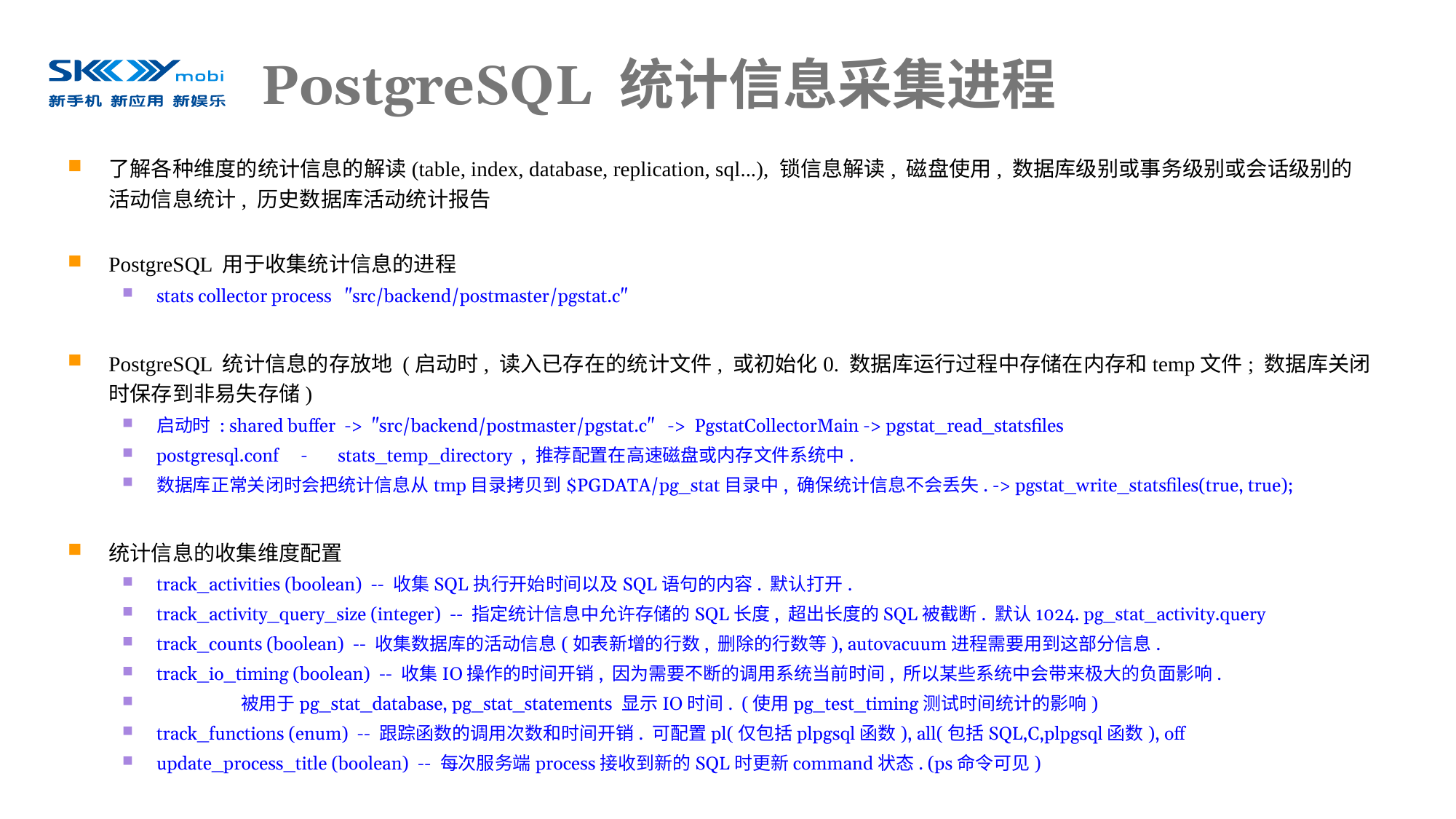

# PostgreSQL 统计信息采集进程
了解各种维度的统计信息的解读(table, index, database, replication, sql...), 锁信息解读, 磁盘使用, 数据库级别或事务级别或会话级别的活动信息统计, 历史数据库活动统计报告

PostgreSQL 用于收集统计信息的进程
stats collector process   "src/backend/postmaster/pgstat.c"

PostgreSQL 统计信息的存放地 (启动时, 读入已存在的统计文件, 或初始化0. 数据库运行过程中存储在内存和temp文件; 数据库关闭时保存到非易失存储)
启动时 : shared buffer  ->  "src/backend/postmaster/pgstat.c"   ->  PgstatCollectorMain -> pgstat_read_statsfiles
postgresql.conf     -       stats_temp_directory  , 推荐配置在高速磁盘或内存文件系统中.
数据库正常关闭时会把统计信息从tmp目录拷贝到$PGDATA/pg_stat目录中, 确保统计信息不会丢失. -> pgstat_write_statsfiles(true, true);

统计信息的收集维度配置
track_activities (boolean)  -- 收集SQL执行开始时间以及SQL语句的内容. 默认打开.
track_activity_query_size (integer)  -- 指定统计信息中允许存储的SQL长度, 超出长度的SQL被截断. 默认1024. pg_stat_activity.query
track_counts (boolean)  -- 收集数据库的活动信息(如表新增的行数, 删除的行数等), autovacuum进程需要用到这部分信息.
track_io_timing (boolean)  -- 收集IO操作的时间开销, 因为需要不断的调用系统当前时间, 所以某些系统中会带来极大的负面影响.
                    被用于pg_stat_database, pg_stat_statements 显示IO时间.  (使用pg_test_timing测试时间统计的影响)
track_functions (enum)  -- 跟踪函数的调用次数和时间开销. 可配置pl(仅包括plpgsql函数), all(包括SQL,C,plpgsql函数), off
update_process_title (boolean)  -- 每次服务端process接收到新的SQL时更新command状态. (ps命令可见)